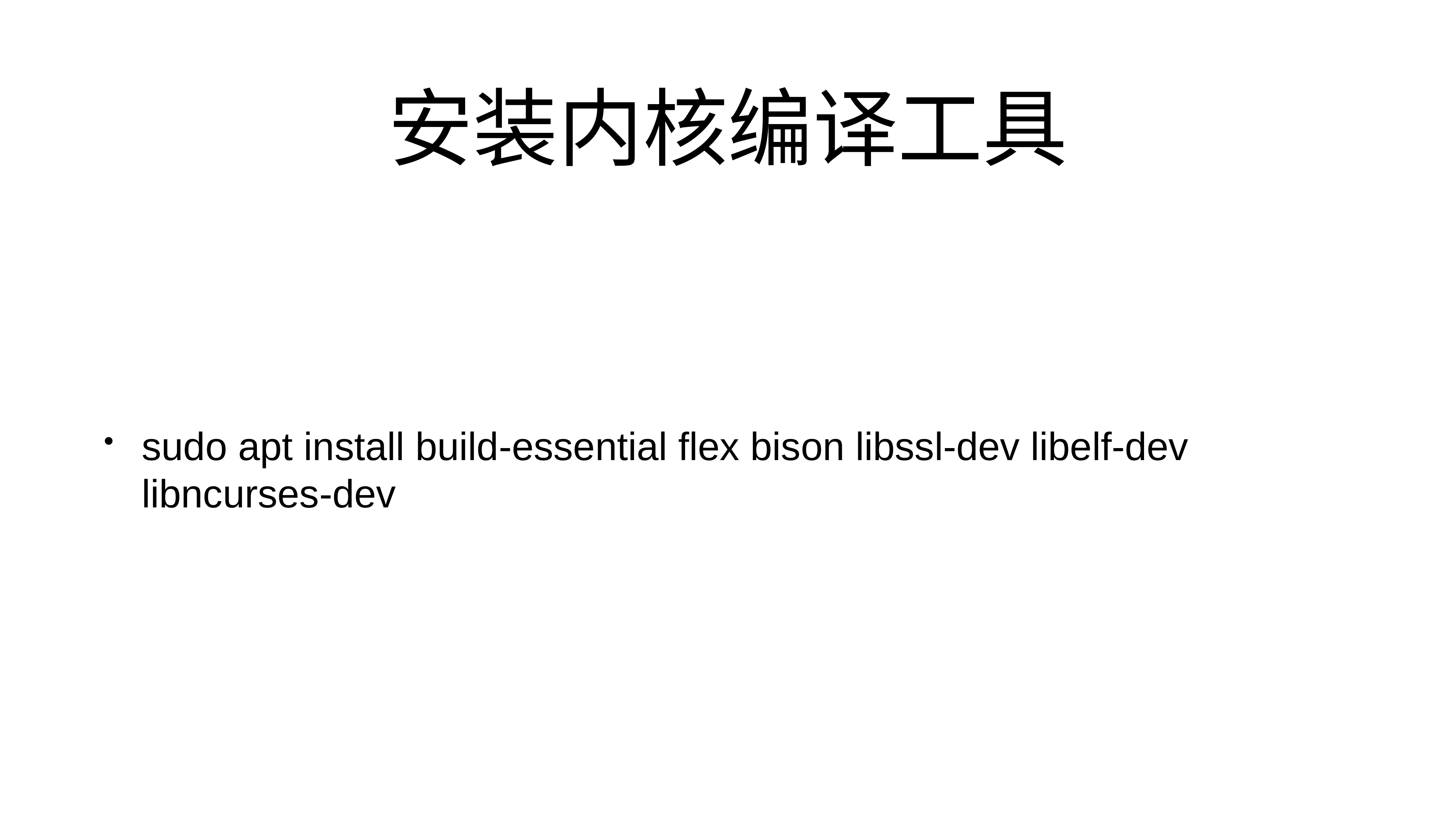

# 安装内核编译工具
sudo apt install build-essential flex bison libssl-dev libelf-dev libncurses-dev